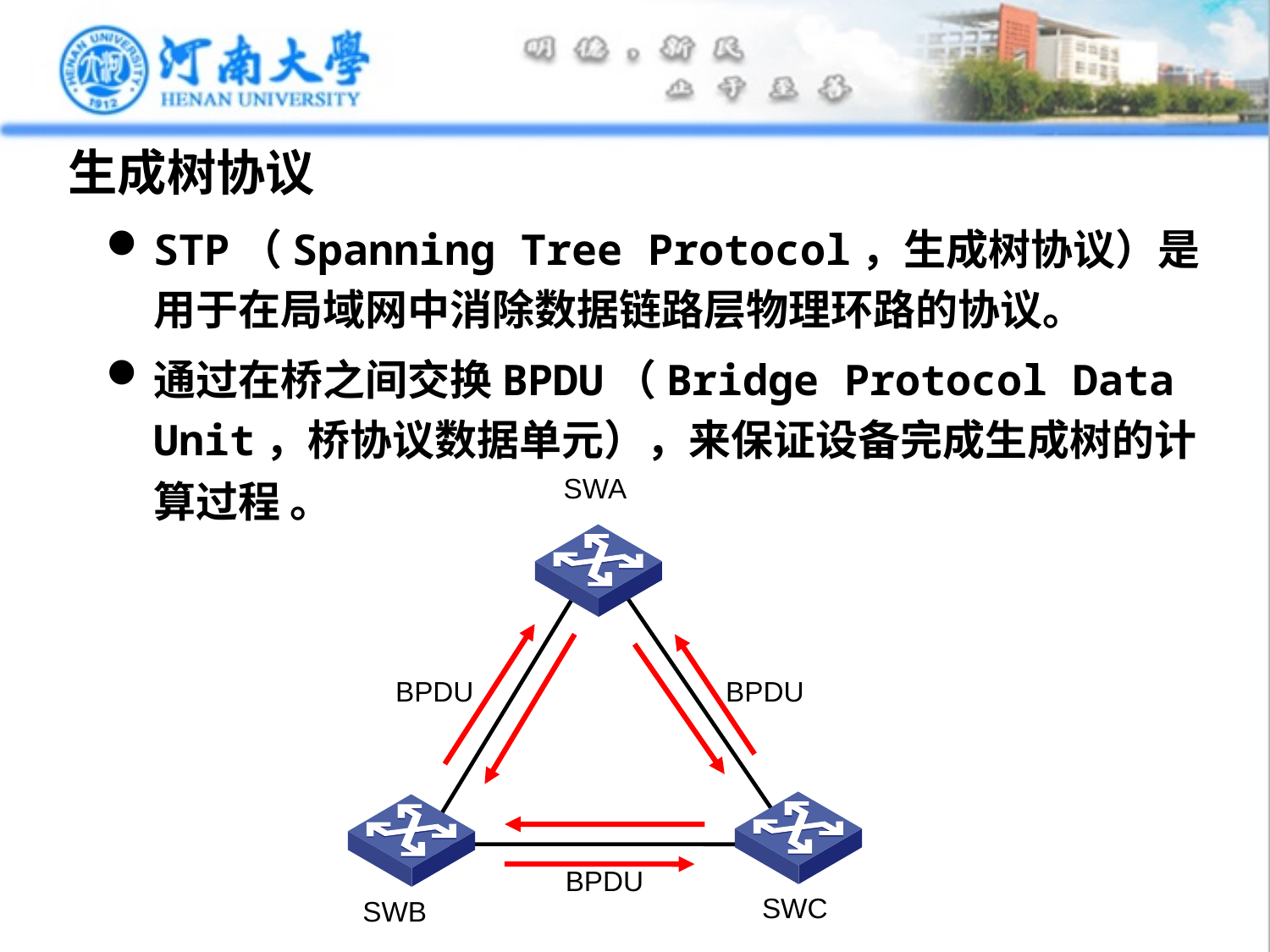

# 生成树协议
STP（Spanning Tree Protocol，生成树协议）是用于在局域网中消除数据链路层物理环路的协议。
通过在桥之间交换BPDU（Bridge Protocol Data Unit，桥协议数据单元），来保证设备完成生成树的计算过程 。
SWA

BPDU
BPDU

BPDU

SWC
SWB